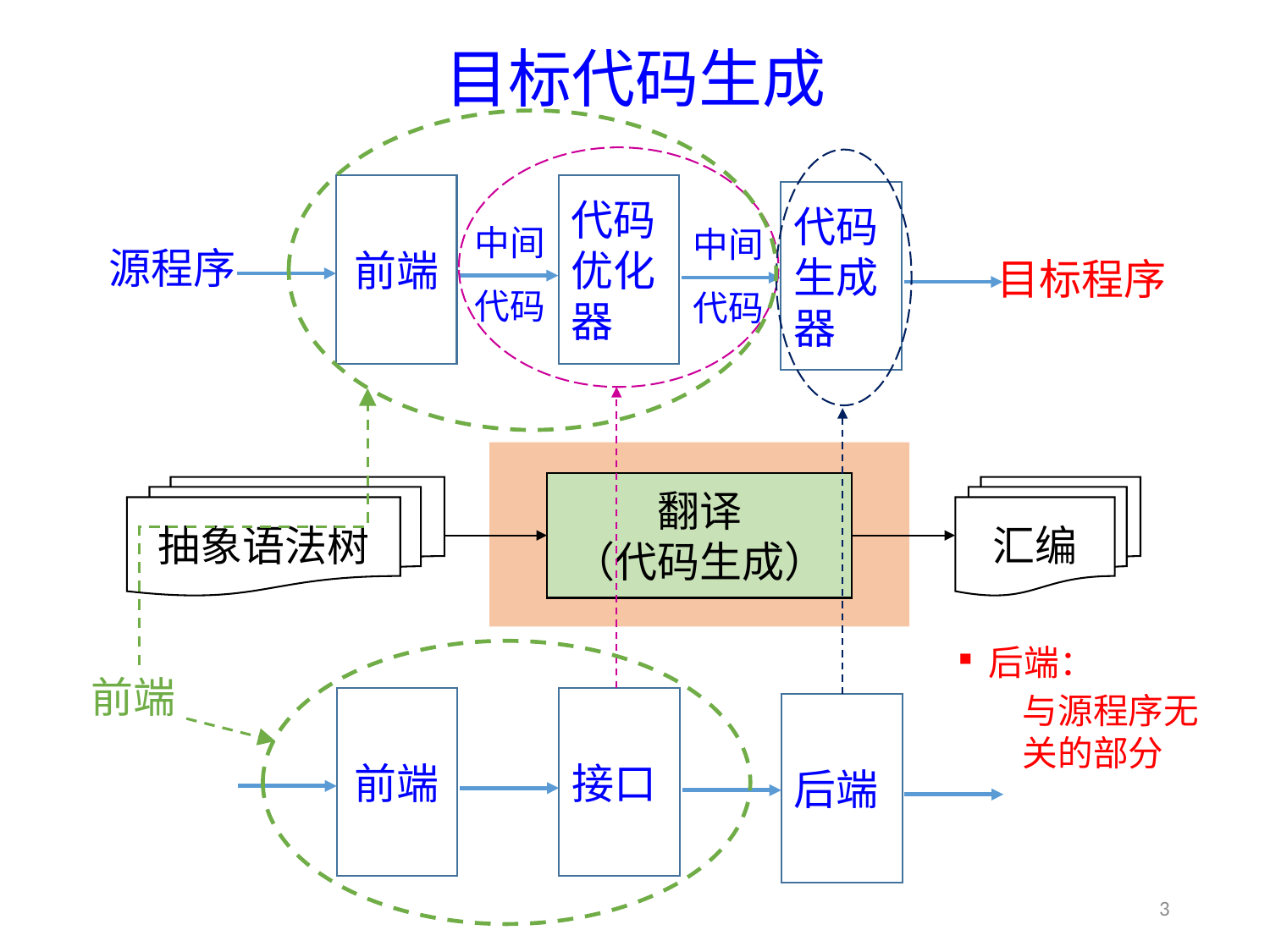

# 目标代码生成

前端

前端
接口
后端
前端
代码优化器
代码生成器
中间
代码
中间
代码
源程序
目标程序

翻译
（代码生成）
抽象语法树
汇编
后端：
与源程序无关的部分
3